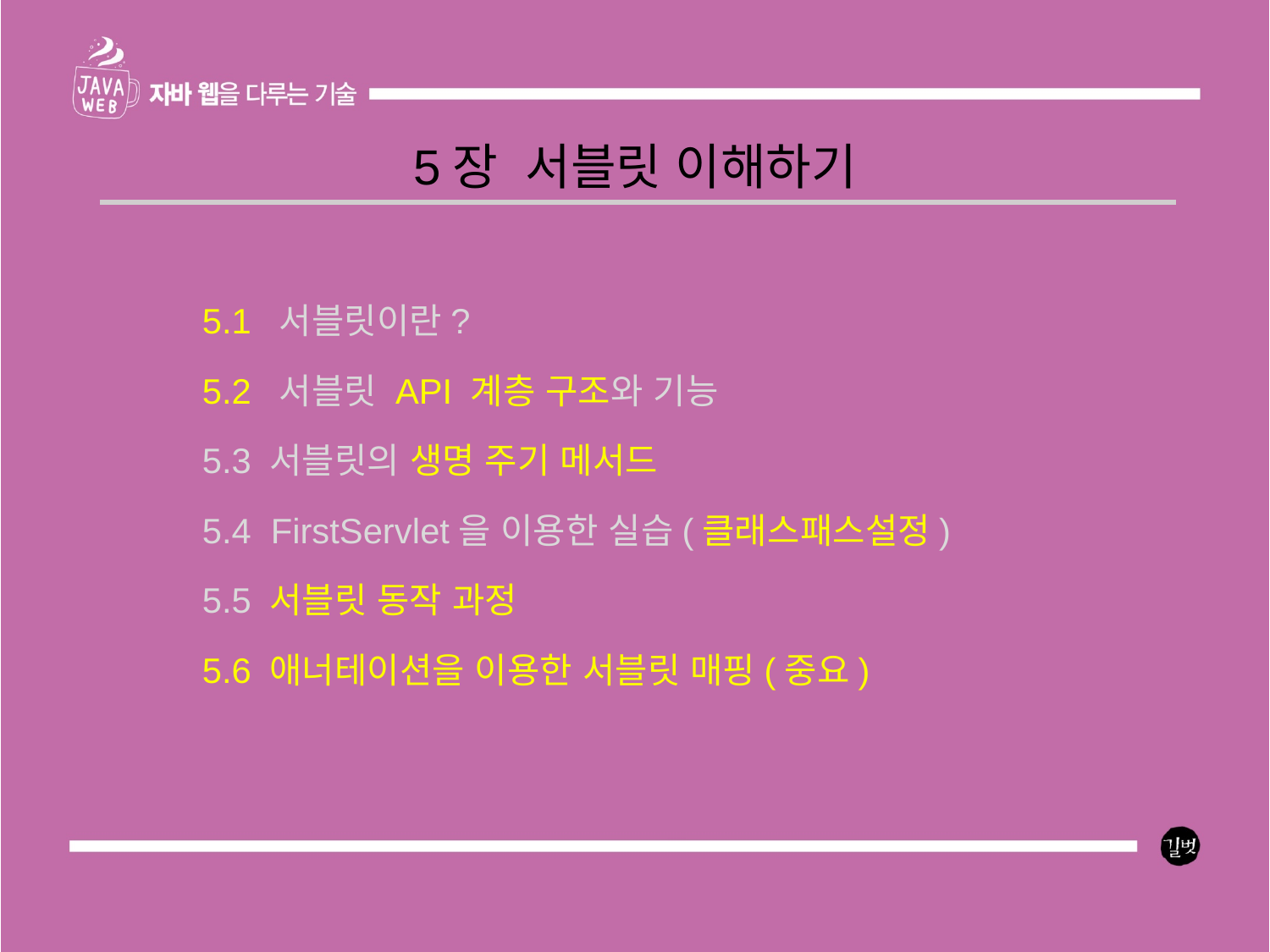

5장  서블릿 이해하기
5.1  서블릿이란?
5.2  서블릿 API 계층 구조와 기능
5.3 서블릿의 생명 주기 메서드
5.4  FirstServlet을 이용한 실습(클래스패스설정)
5.5 서블릿 동작 과정
5.6 애너테이션을 이용한 서블릿 매핑(중요)